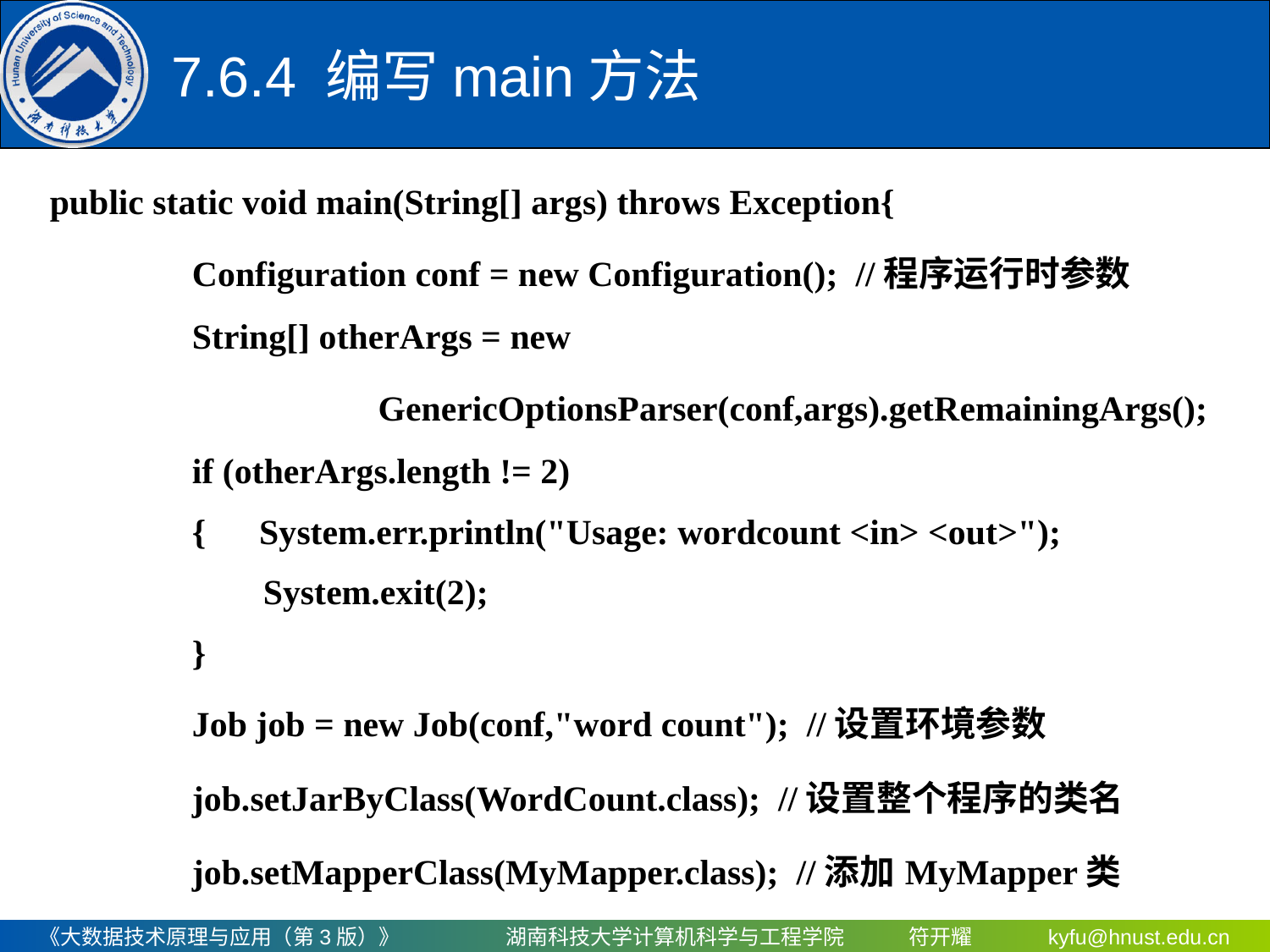

7.6.4 编写main方法
| public static void main(String[] args) throws Exception{ Configuration conf = new Configuration(); //程序运行时参数 String[] otherArgs = new 　　　　　　　　　GenericOptionsParser(conf,args).getRemainingArgs(); if (otherArgs.length != 2) { System.err.println("Usage: wordcount <in> <out>"); System.exit(2); } Job job = new Job(conf,"word count"); //设置环境参数 job.setJarByClass(WordCount.class); //设置整个程序的类名 job.setMapperClass(MyMapper.class); //添加MyMapper类 |
| --- |